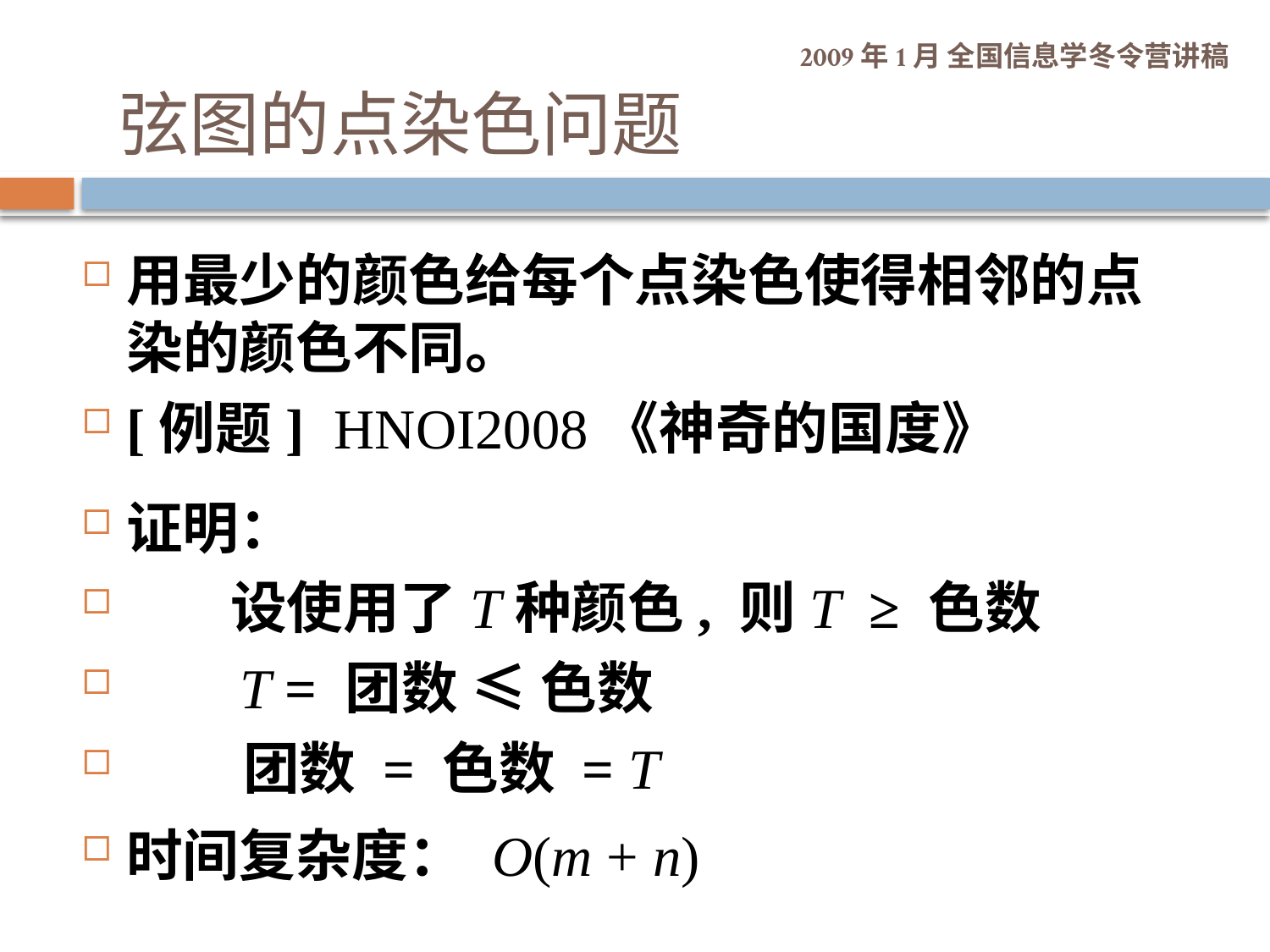

弦图的点染色问题
用最少的颜色给每个点染色使得相邻的点染的颜色不同。
[例题]  HNOI2008《神奇的国度》
证明：
       设使用了T种颜色, 则T  ≥ 色数
        T = 团数 ≤ 色数
        团数 = 色数 = T

时间复杂度： O(m + n)